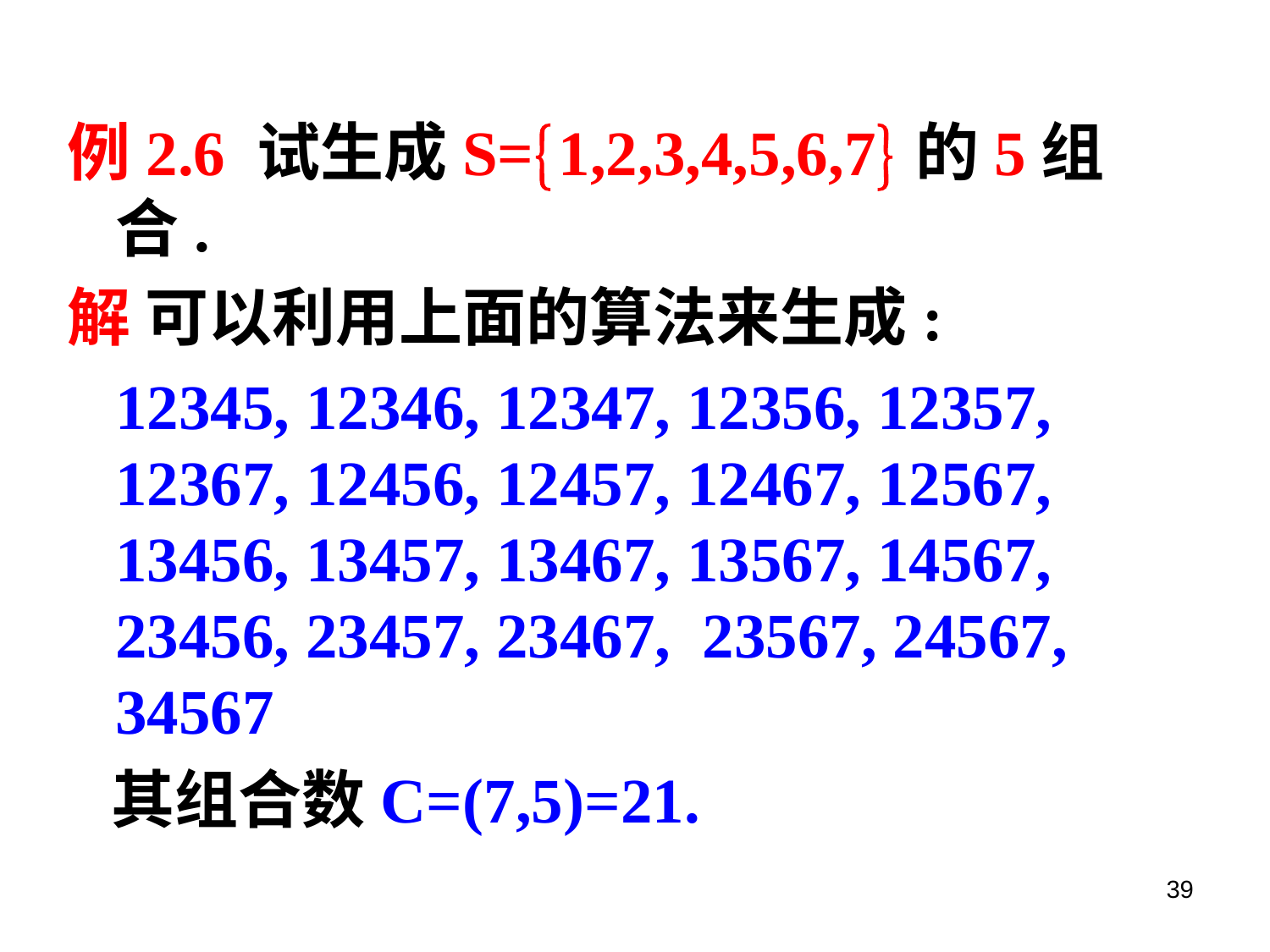

例2.6 试生成S={1,2,3,4,5,6,7}的5组合.
解 可以利用上面的算法来生成:
   12345, 12346, 12347, 12356, 12357, 12367, 12456, 12457, 12467, 12567, 13456, 13457, 13467, 13567, 14567, 23456, 23457, 23467,  23567, 24567, 34567
  其组合数C=(7,5)=21.
39